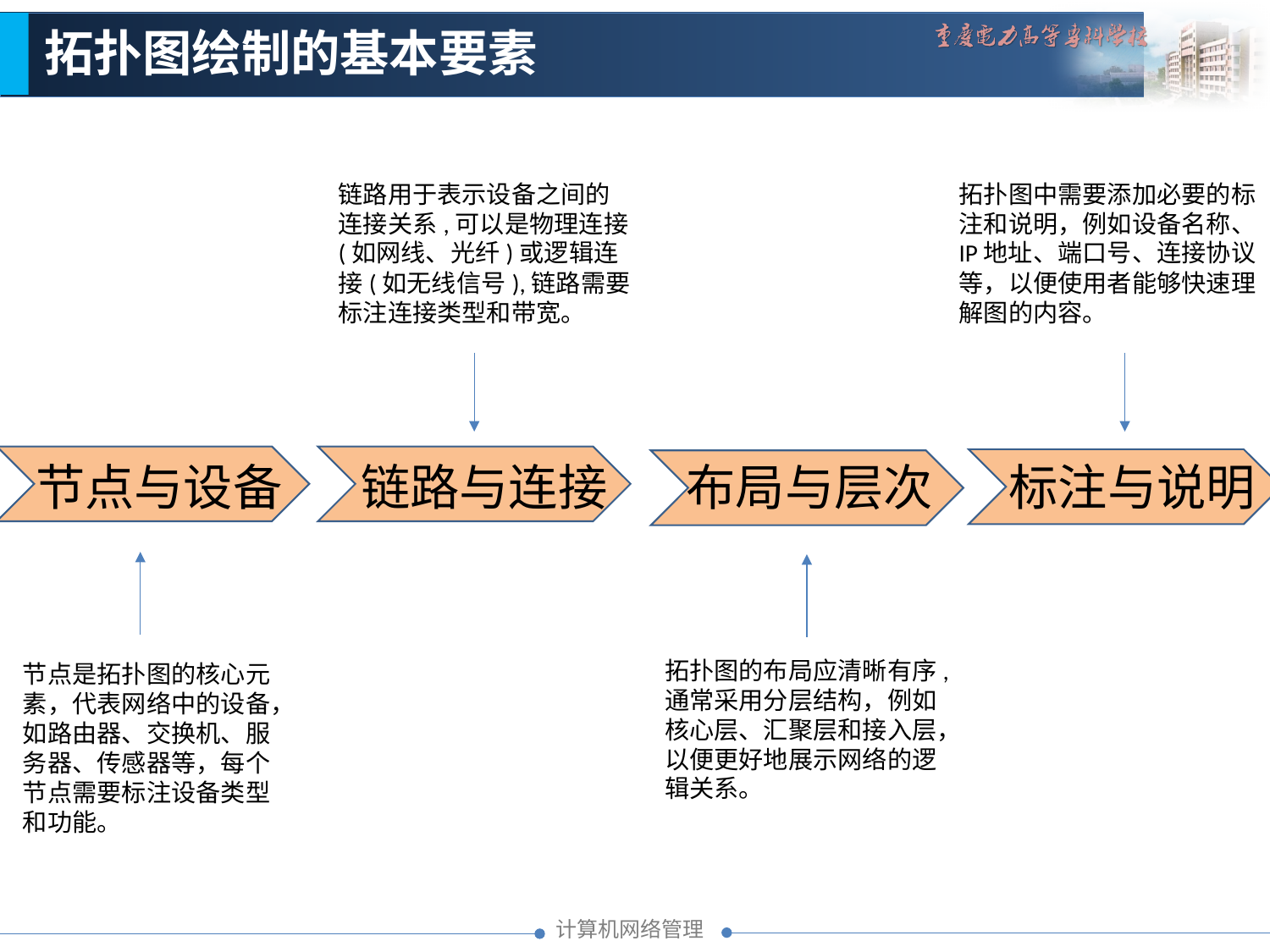

拓扑图绘制的基本要素
拓扑图中需要添加必要的标
注和说明，例如设备名称、
IP地址、端口号、连接协议
等，以便使用者能够快速理
解图的内容。
链路用于表示设备之间的
连接关系,可以是物理连接
(如网线、光纤)或逻辑连
接(如无线信号),链路需要
标注连接类型和带宽。

节点与设备
链路与连接

布局与层次
标注与说明
拓扑图的布局应清晰有序,
通常采用分层结构，例如
核心层、汇聚层和接入层，
以便更好地展示网络的逻
辑关系。
节点是拓扑图的核心元
素，代表网络中的设备，
如路由器、交换机、服
务器、传感器等，每个
节点需要标注设备类型
和功能。